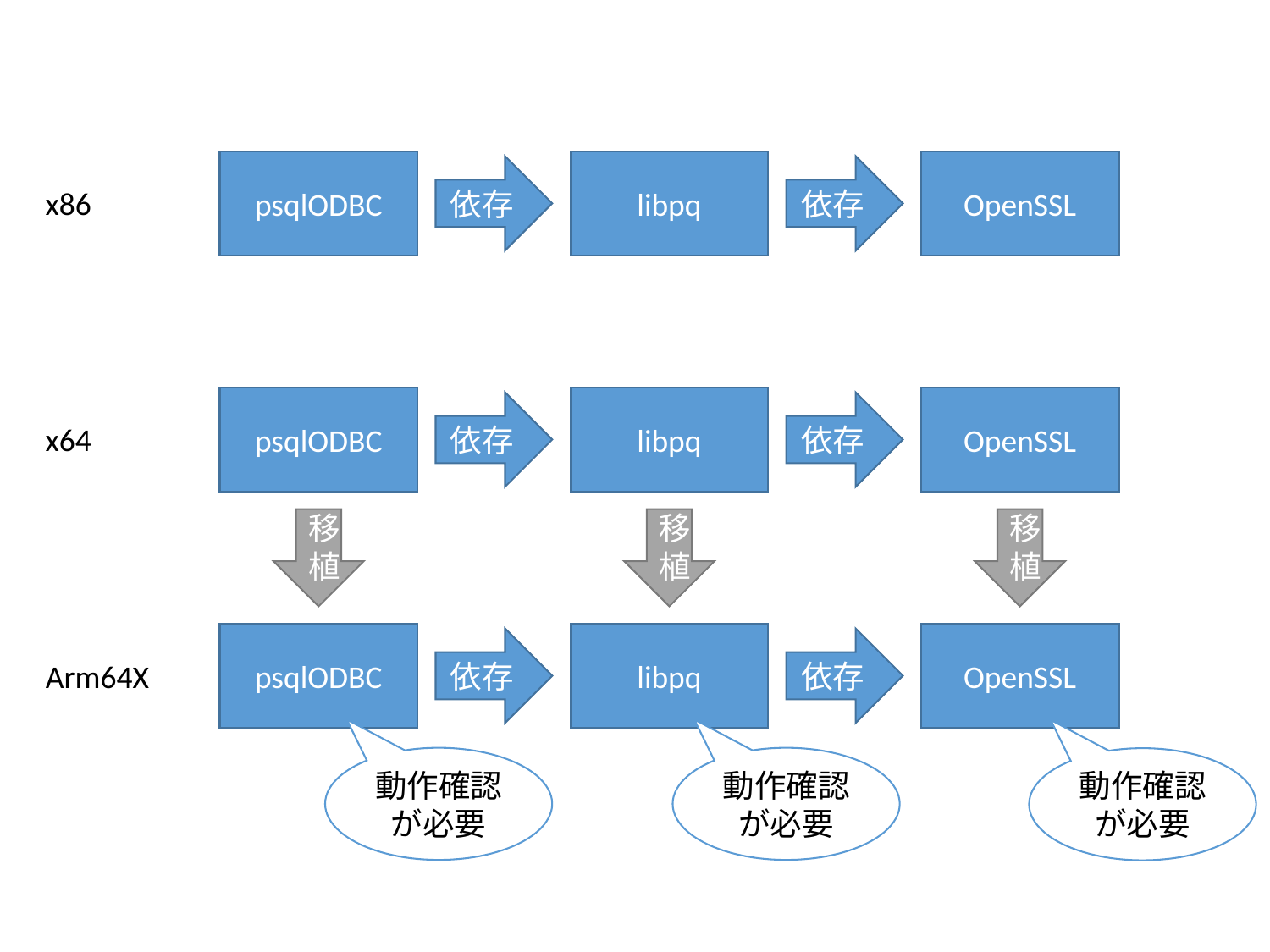

psqlODBC
libpq
OpenSSL
依存
依存
x86
psqlODBC
libpq
OpenSSL
依存
依存
x64
移植
移植
移植
psqlODBC
libpq
OpenSSL
依存
依存
Arm64X
動作確認が必要
動作確認が必要
動作確認が必要